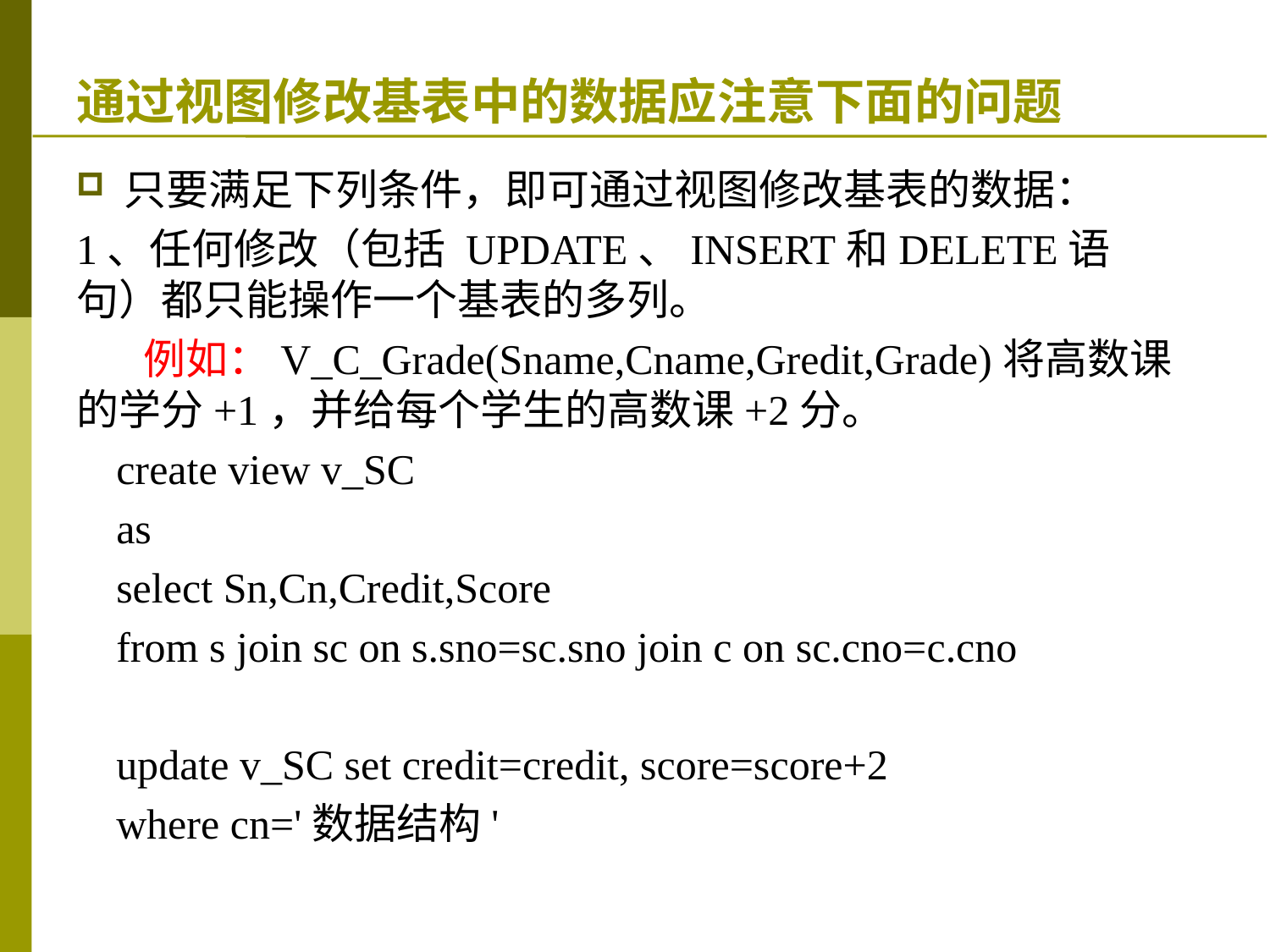

# 通过视图修改基表中的数据应注意下面的问题
只要满足下列条件，即可通过视图修改基表的数据：
1、任何修改（包括 UPDATE、INSERT和DELETE语句）都只能操作一个基表的多列。
      例如：V_C_Grade(Sname,Cname,Gredit,Grade)将高数课的学分+1，并给每个学生的高数课+2分。
create view v_SC
as
select Sn,Cn,Credit,Score
from s join sc on s.sno=sc.sno join c on sc.cno=c.cno

update v_SC set credit=credit, score=score+2
where cn='数据结构'